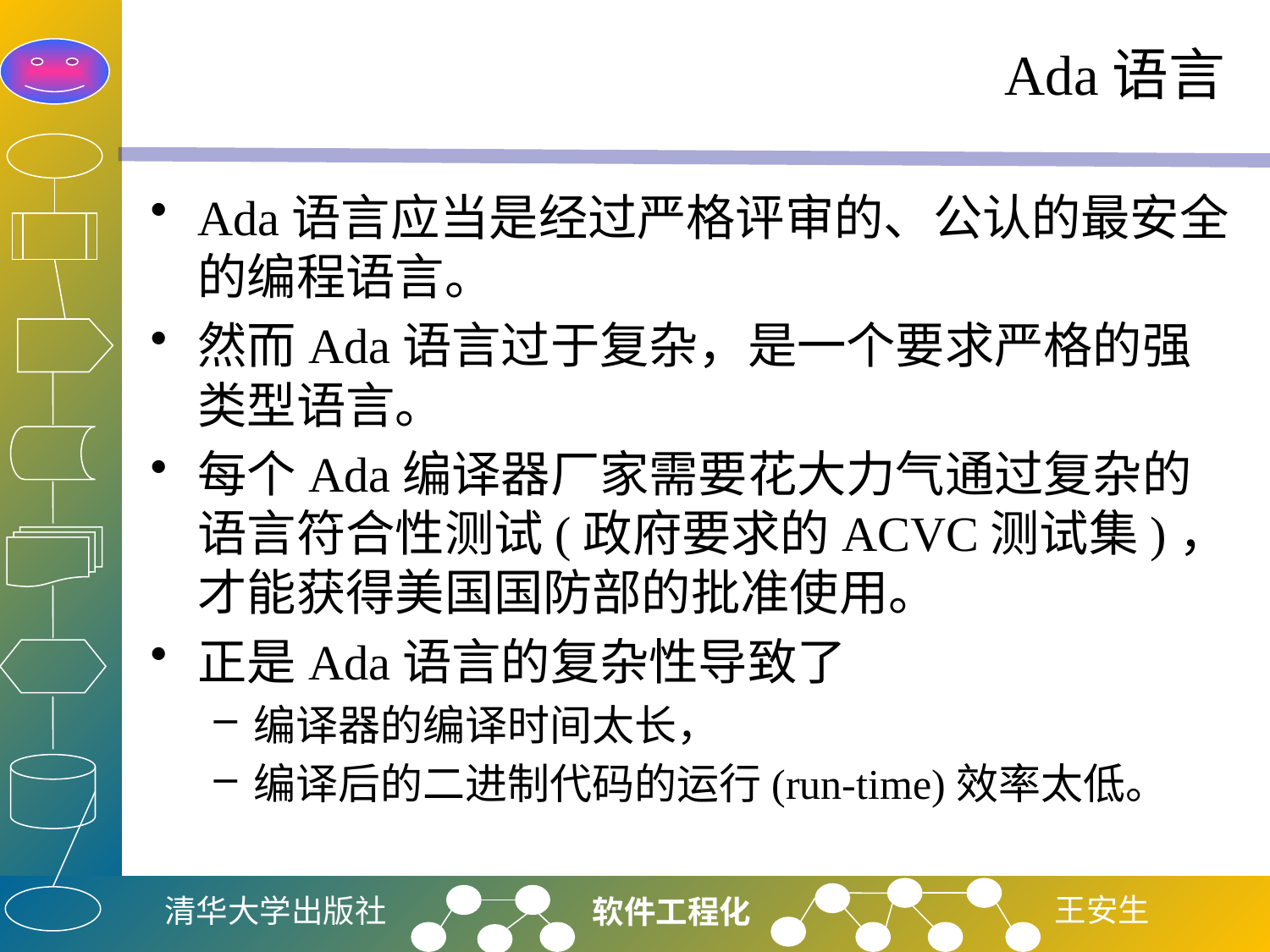

# Ada语言
Ada语言应当是经过严格评审的、公认的最安全的编程语言。
然而Ada语言过于复杂，是一个要求严格的强类型语言。
每个Ada编译器厂家需要花大力气通过复杂的语言符合性测试(政府要求的ACVC测试集)，才能获得美国国防部的批准使用。
正是Ada语言的复杂性导致了
编译器的编译时间太长，
编译后的二进制代码的运行(run-time)效率太低。